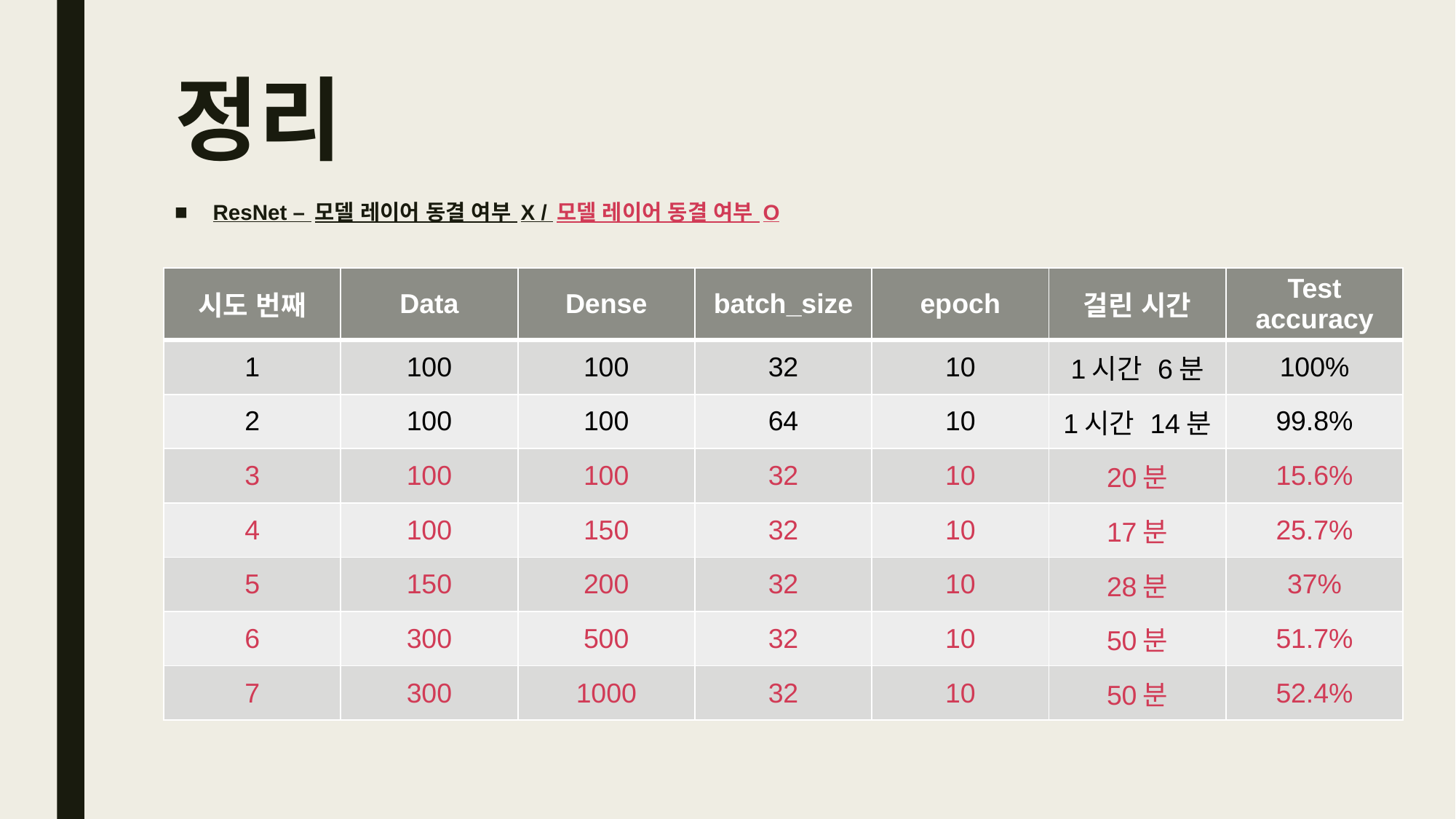

# 정리
ResNet – 모델 레이어 동결 여부 X / 모델 레이어 동결 여부 O
| 시도 번째 | Data | Dense | batch\_size | epoch | 걸린 시간 | Test accuracy |
| --- | --- | --- | --- | --- | --- | --- |
| 1 | 100 | 100 | 32 | 10 | 1시간 6분 | 100% |
| 2 | 100 | 100 | 64 | 10 | 1시간 14분 | 99.8% |
| 3 | 100 | 100 | 32 | 10 | 20분 | 15.6% |
| 4 | 100 | 150 | 32 | 10 | 17분 | 25.7% |
| 5 | 150 | 200 | 32 | 10 | 28분 | 37% |
| 6 | 300 | 500 | 32 | 10 | 50분 | 51.7% |
| 7 | 300 | 1000 | 32 | 10 | 50분 | 52.4% |